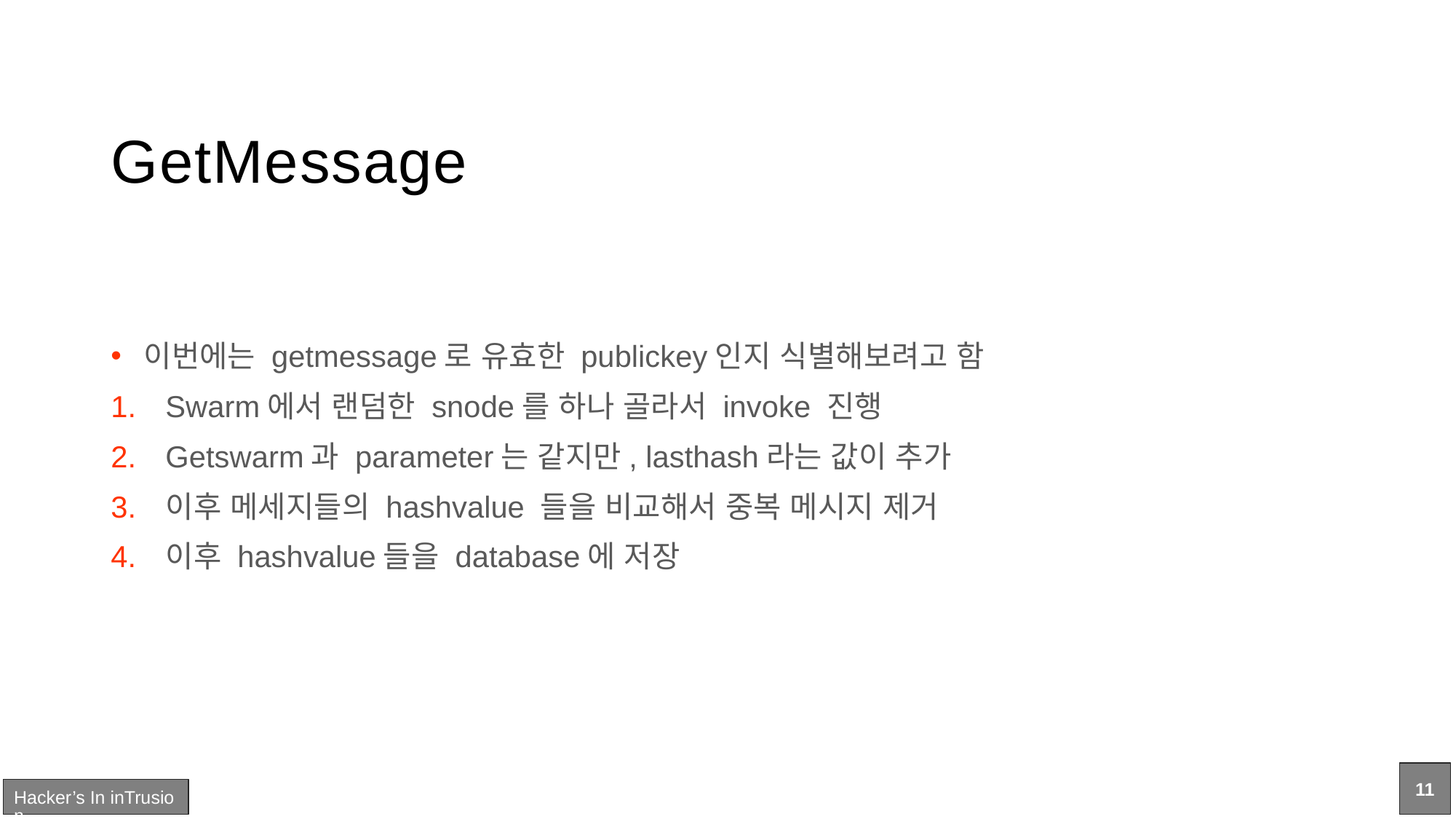

# GetMessage
이번에는 getmessage로 유효한 publickey인지 식별해보려고 함
Swarm에서 랜덤한 snode를 하나 골라서 invoke 진행
Getswarm과 parameter는 같지만, lasthash라는 값이 추가
이후 메세지들의 hashvalue 들을 비교해서 중복 메시지 제거
이후 hashvalue들을 database에 저장

11
Hacker’s In inTrusion